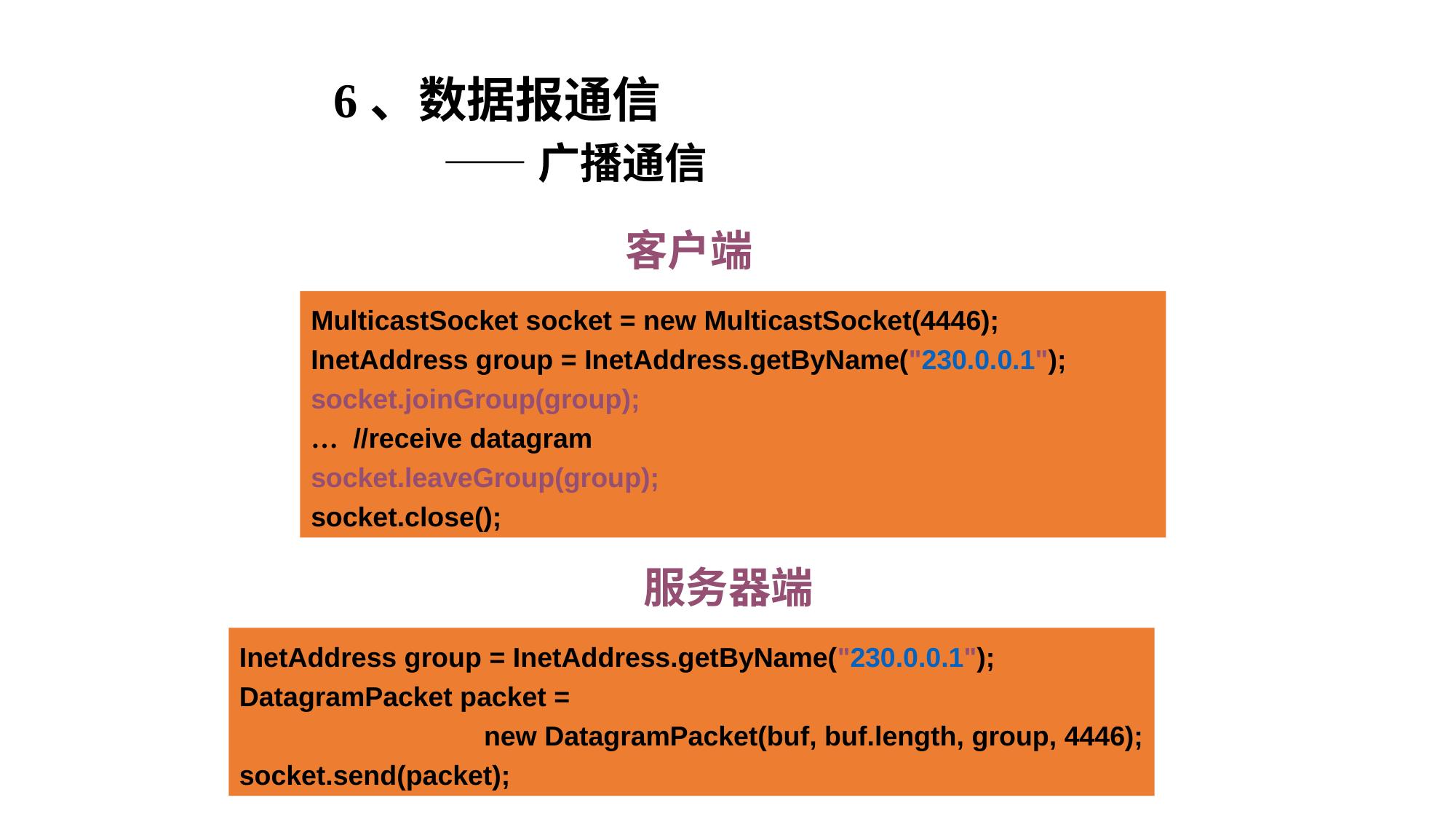

6、数据报通信
	——广播通信
客户端
MulticastSocket socket = new MulticastSocket(4446);
InetAddress group = InetAddress.getByName("230.0.0.1");
socket.joinGroup(group);
…  //receive datagram
socket.leaveGroup(group);
socket.close();
服务器端
InetAddress group = InetAddress.getByName("230.0.0.1");
DatagramPacket packet =
                                new DatagramPacket(buf, buf.length, group, 4446);
socket.send(packet);